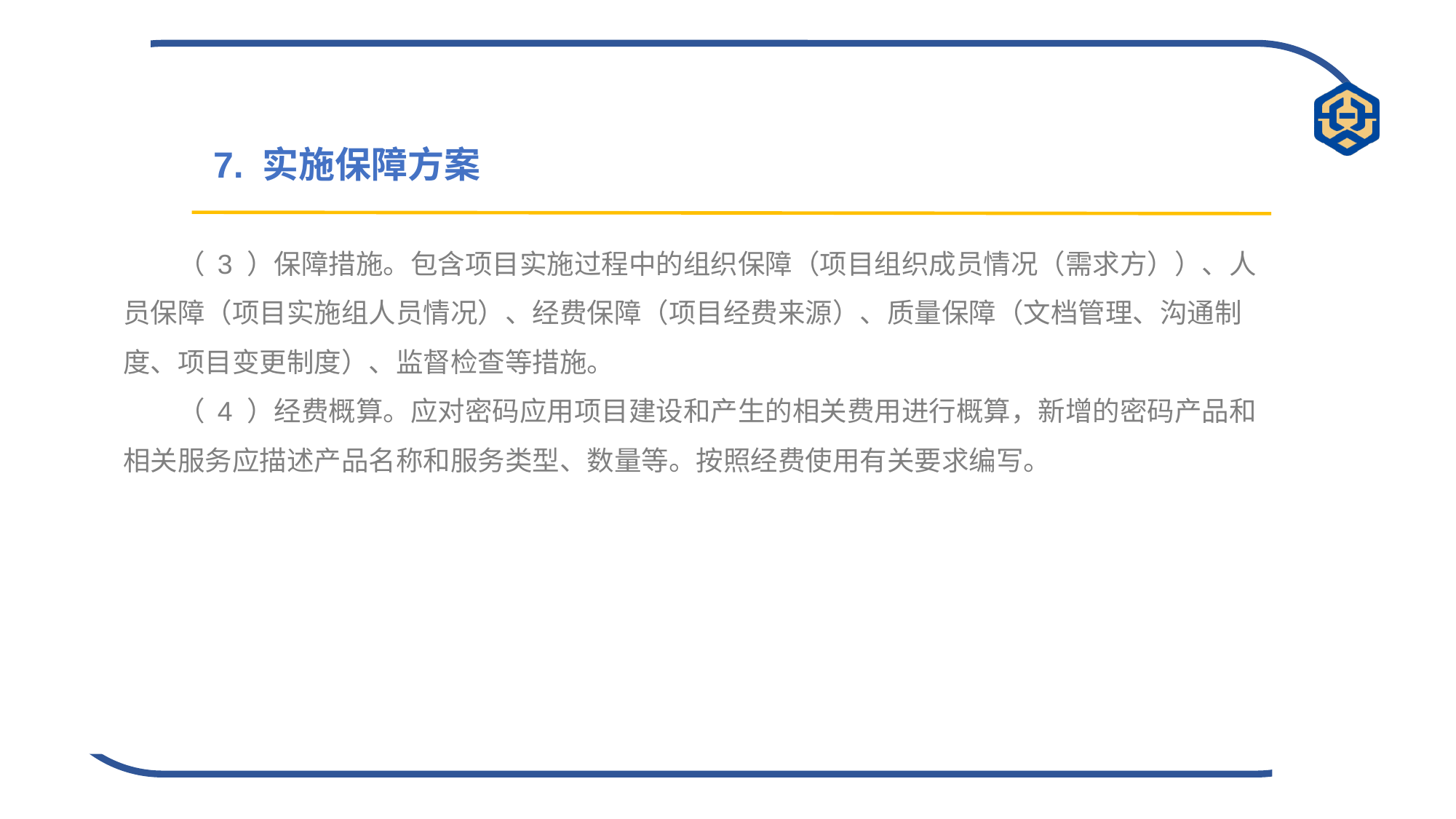

7. 实施保障方案
（ 3 ）保障措施。包含项目实施过程中的组织保障（项目组织成员情况（需求方））、人员保障（项目实施组人员情况）、经费保障（项目经费来源）、质量保障（文档管理、沟通制度、项目变更制度）、监督检查等措施。
（ 4 ）经费概算。应对密码应用项目建设和产生的相关费用进行概算，新增的密码产品和相关服务应描述产品名称和服务类型、数量等。按照经费使用有关要求编写。